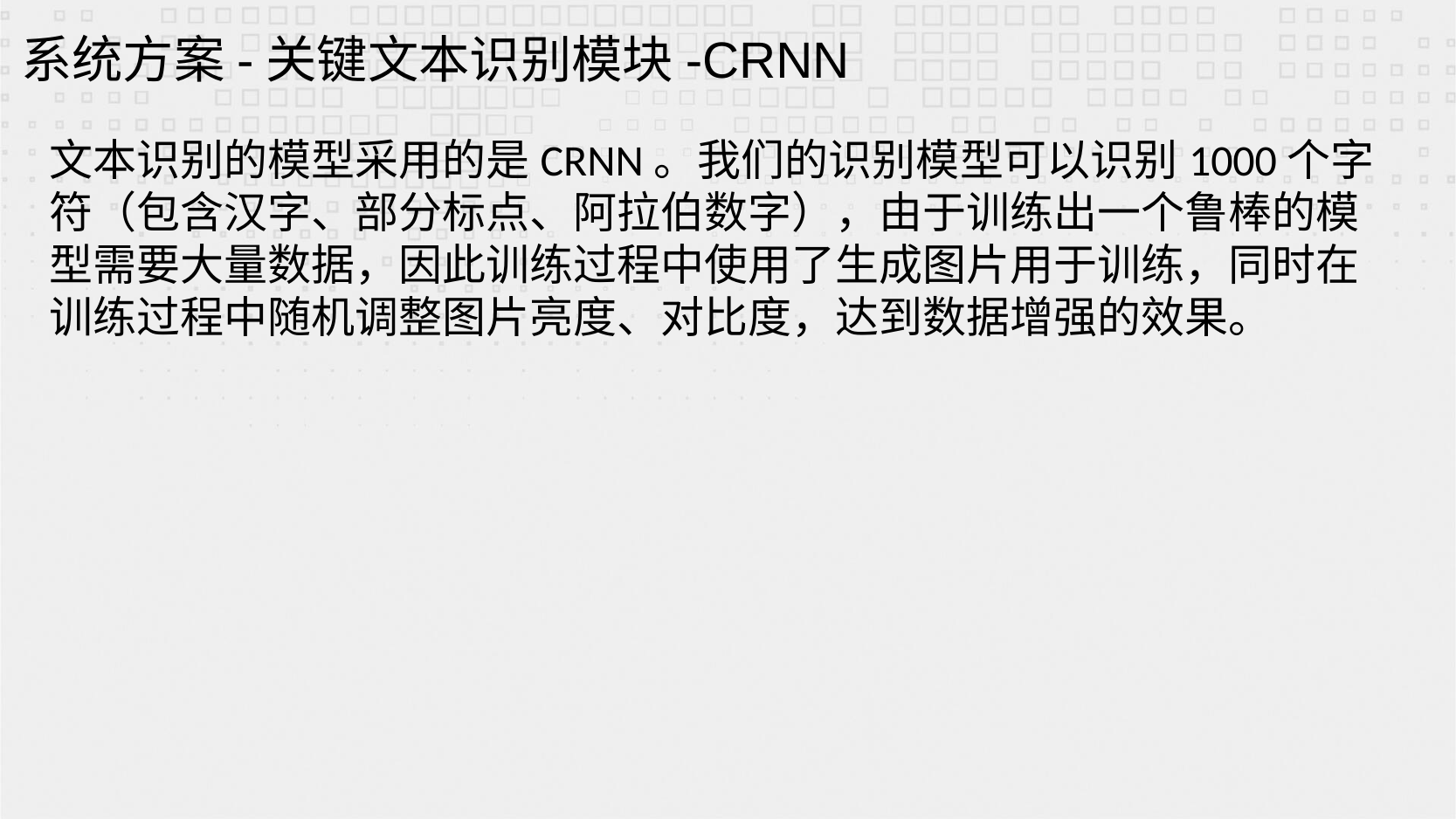

系统方案-关键文本识别模块-CRNN
文本识别的模型采用的是CRNN。我们的识别模型可以识别1000个字符（包含汉字、部分标点、阿拉伯数字），由于训练出一个鲁棒的模型需要大量数据，因此训练过程中使用了生成图片用于训练，同时在训练过程中随机调整图片亮度、对比度，达到数据增强的效果。